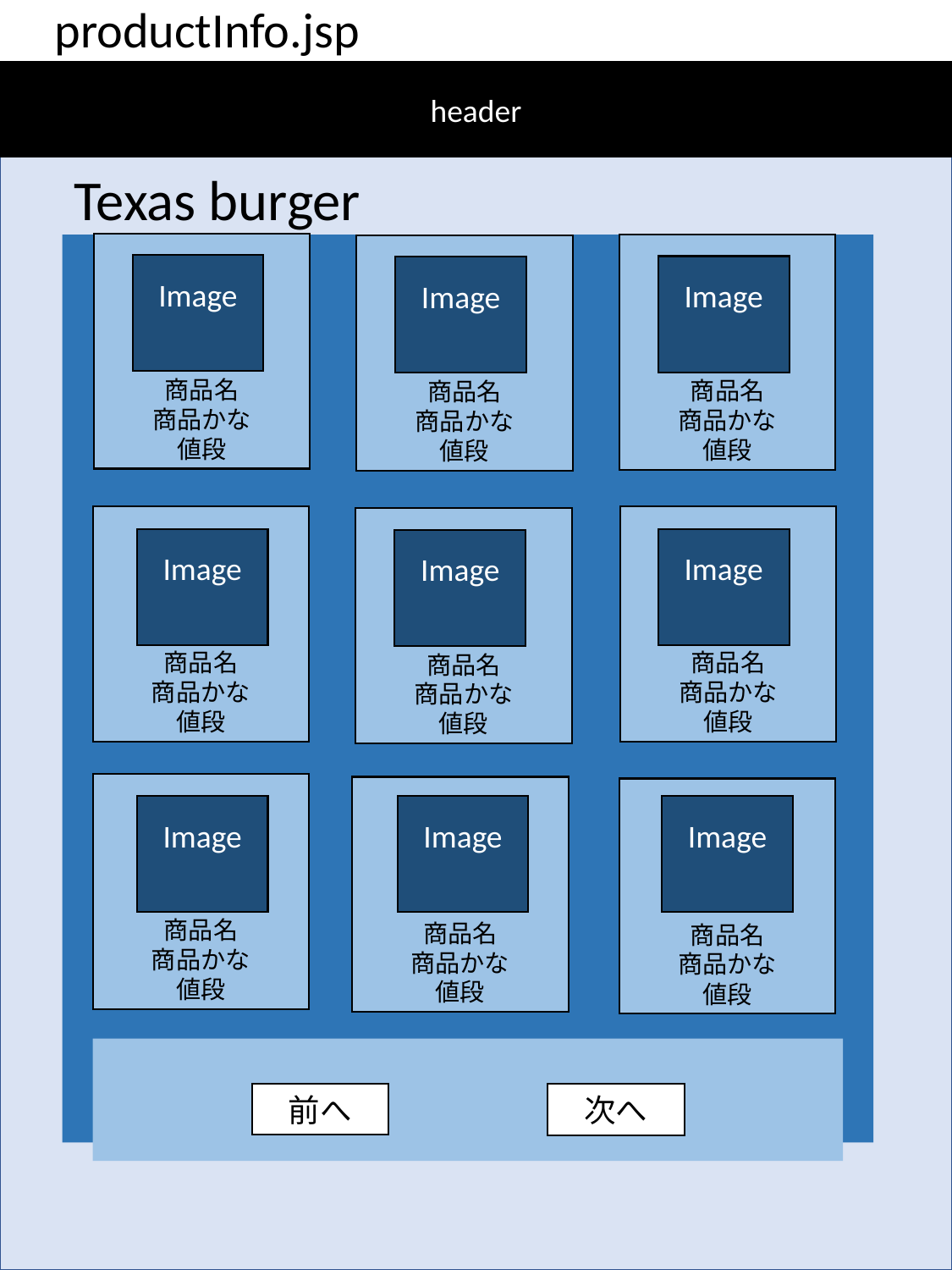

productInfo.jsp
header

Texas burger

商品名
商品かな
値段

Image

商品名
商品かな
値段

Image

商品名
商品かな
値段

Image

商品名
商品かな
値段

Image

商品名
商品かな
値段

Image

商品名
商品かな
値段

Image

Miamiburger
マイアミバーガー

詳細

〇個				￥500	削除

商品名
商品かな
値段

Image

商品名
商品かな
値段

Image

商品名
商品かな
値段

Image

前へ
次へ